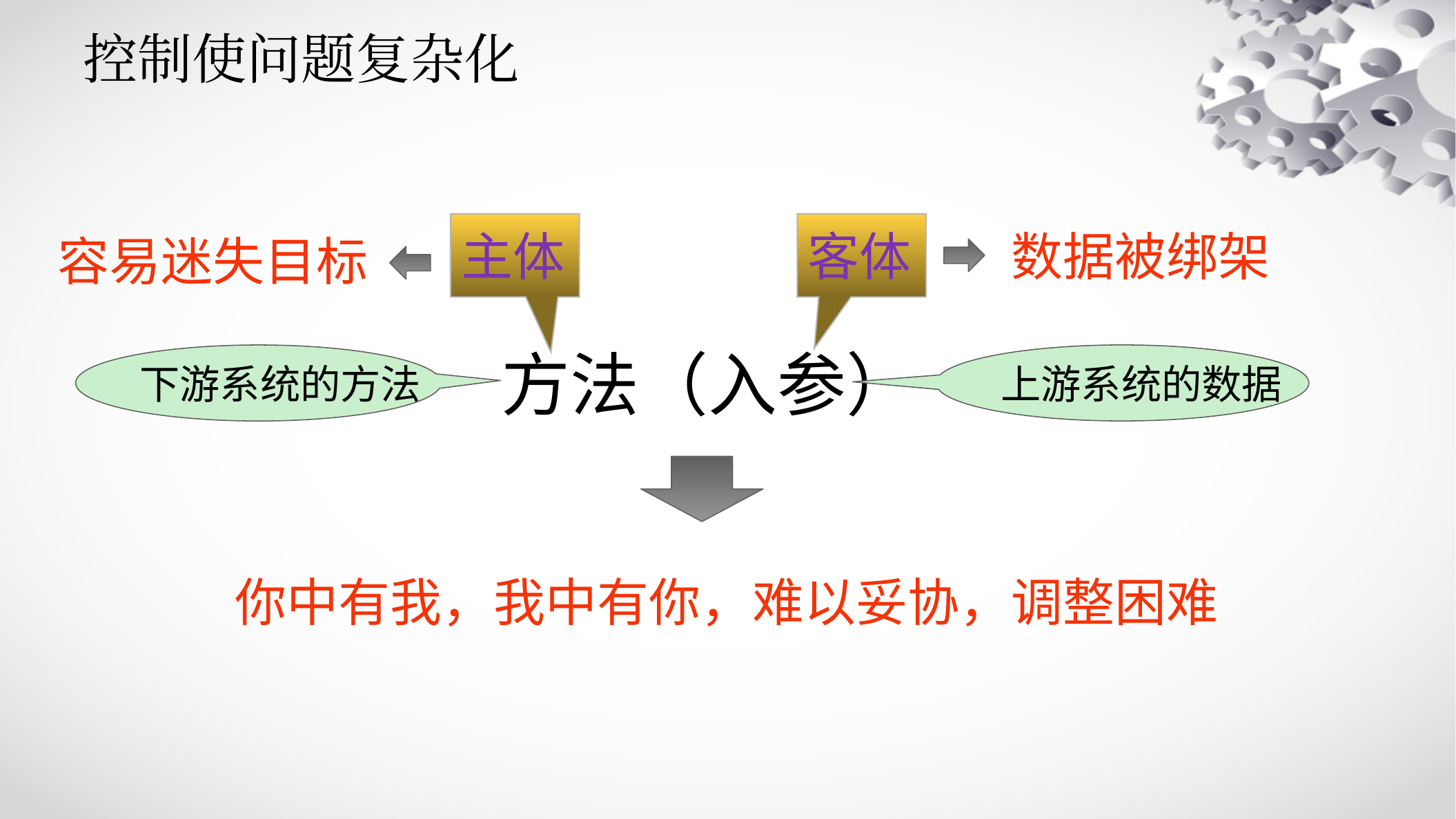

# 控制使问题复杂化
主体
客体
数据被绑架
容易迷失目标

方法（入参）
下游系统的方法
上游系统的数据

你中有我，我中有你，难以妥协，调整困难